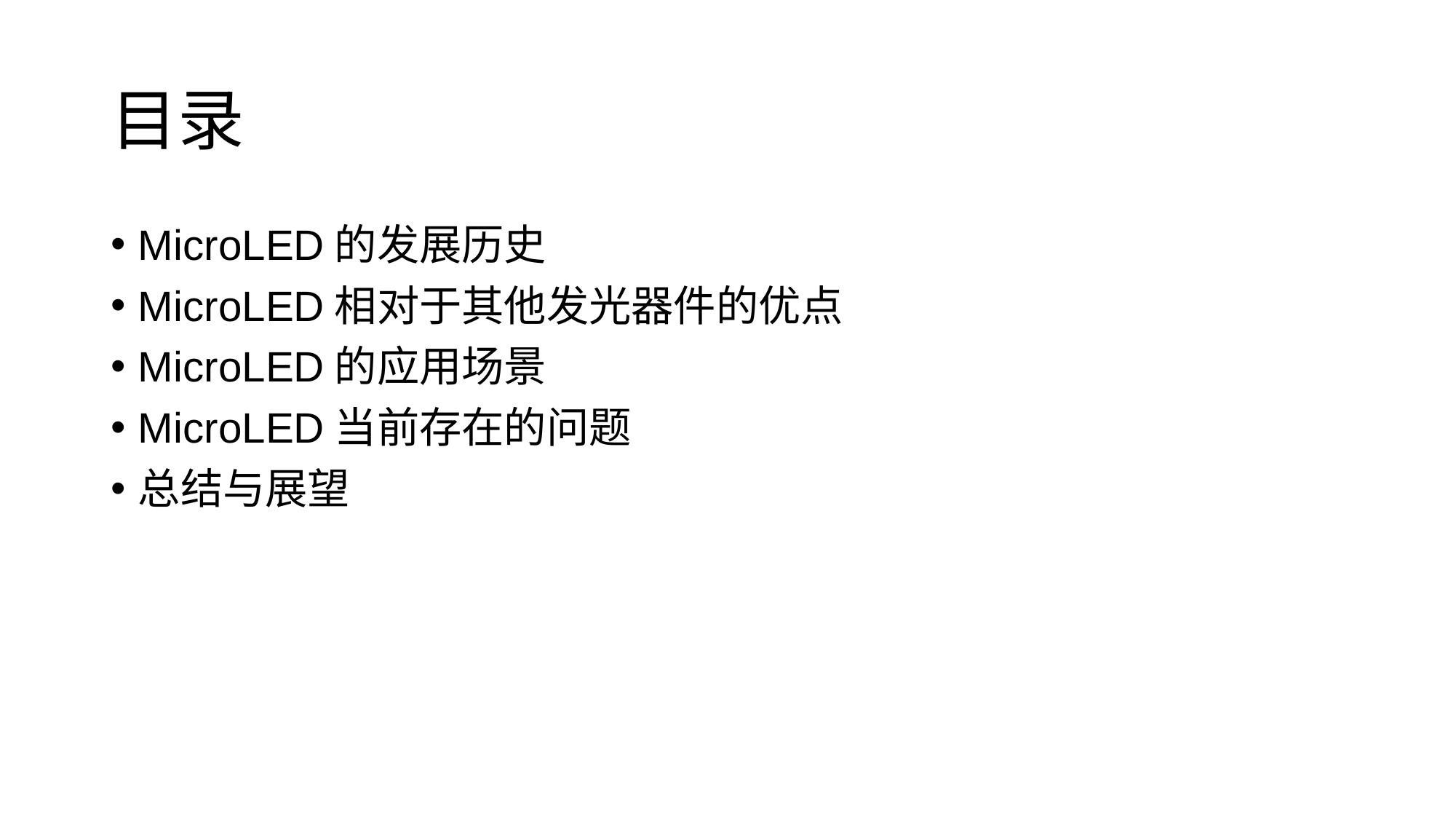

# 目录
MicroLED的发展历史
MicroLED相对于其他发光器件的优点
MicroLED的应用场景
MicroLED当前存在的问题
总结与展望